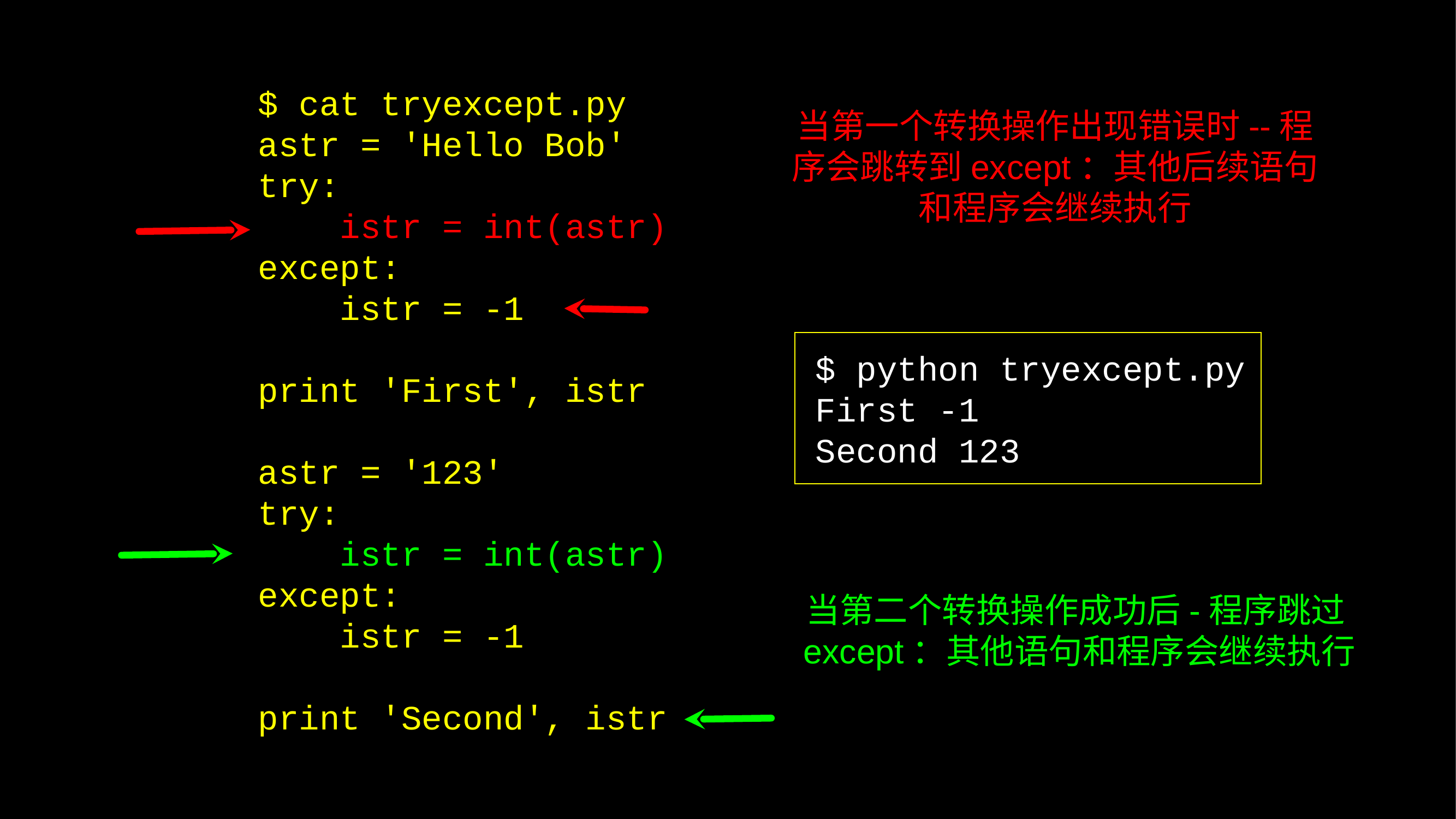

$ cat tryexcept.py
astr = 'Hello Bob'
try:
    istr = int(astr)
except:
    istr = -1

print 'First', istr

astr = '123'
try:
    istr = int(astr)
except:
    istr = -1

print 'Second', istr
当第一个转换操作出现错误时--程序会跳转到except：其他后续语句和程序会继续执行
 $ python tryexcept.py
 First -1
 Second 123
当第二个转换操作成功后-程序跳过except：其他语句和程序会继续执行